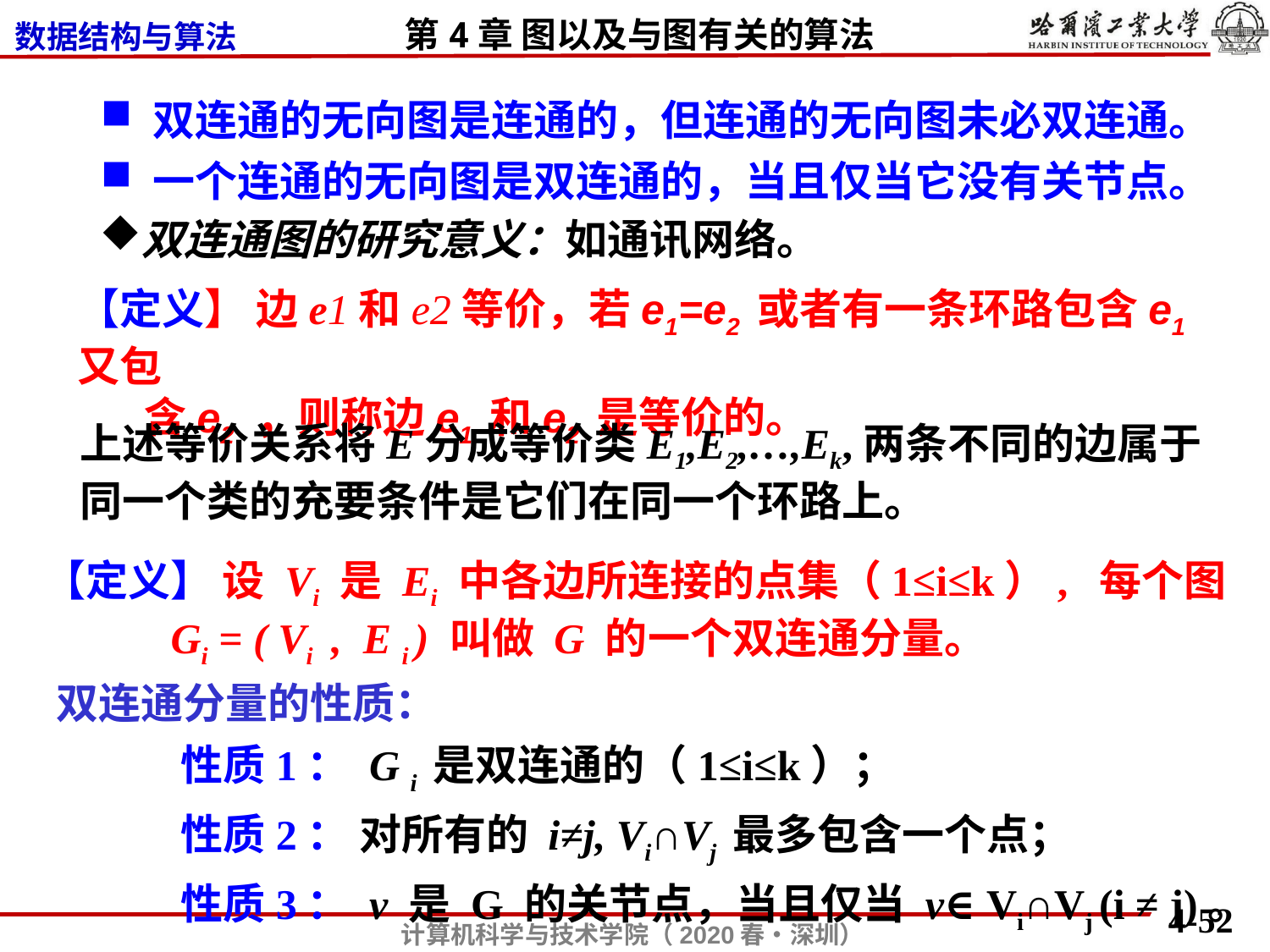

双连通的无向图是连通的，但连通的无向图未必双连通。
 一个连通的无向图是双连通的，当且仅当它没有关节点。
双连通图的研究意义：如通讯网络。
【定义】 边e1和e2等价，若e1=e2 或者有一条环路包含e1又包
      含e2 ，则称边e1 和e2 是等价的。
上述等价关系将E分成等价类E1,E2,…,Ek,两条不同的边属于
同一个类的充要条件是它们在同一个环路上。
【定义】 设 Vi 是 Ei 中各边所连接的点集（1≤i≤k）,  每个图
            Gi = ( Vi   ,  E i ) 叫做 G 的一个双连通分量。
双连通分量的性质：
            性质1： G i 是双连通的（1≤i≤k）；
            性质2： 对所有的 i≠j, Vi∩Vj 最多包含一个点；
            性质3： v 是 G 的关节点，当且仅当 v∈Vi∩Vj (i ≠ j)。